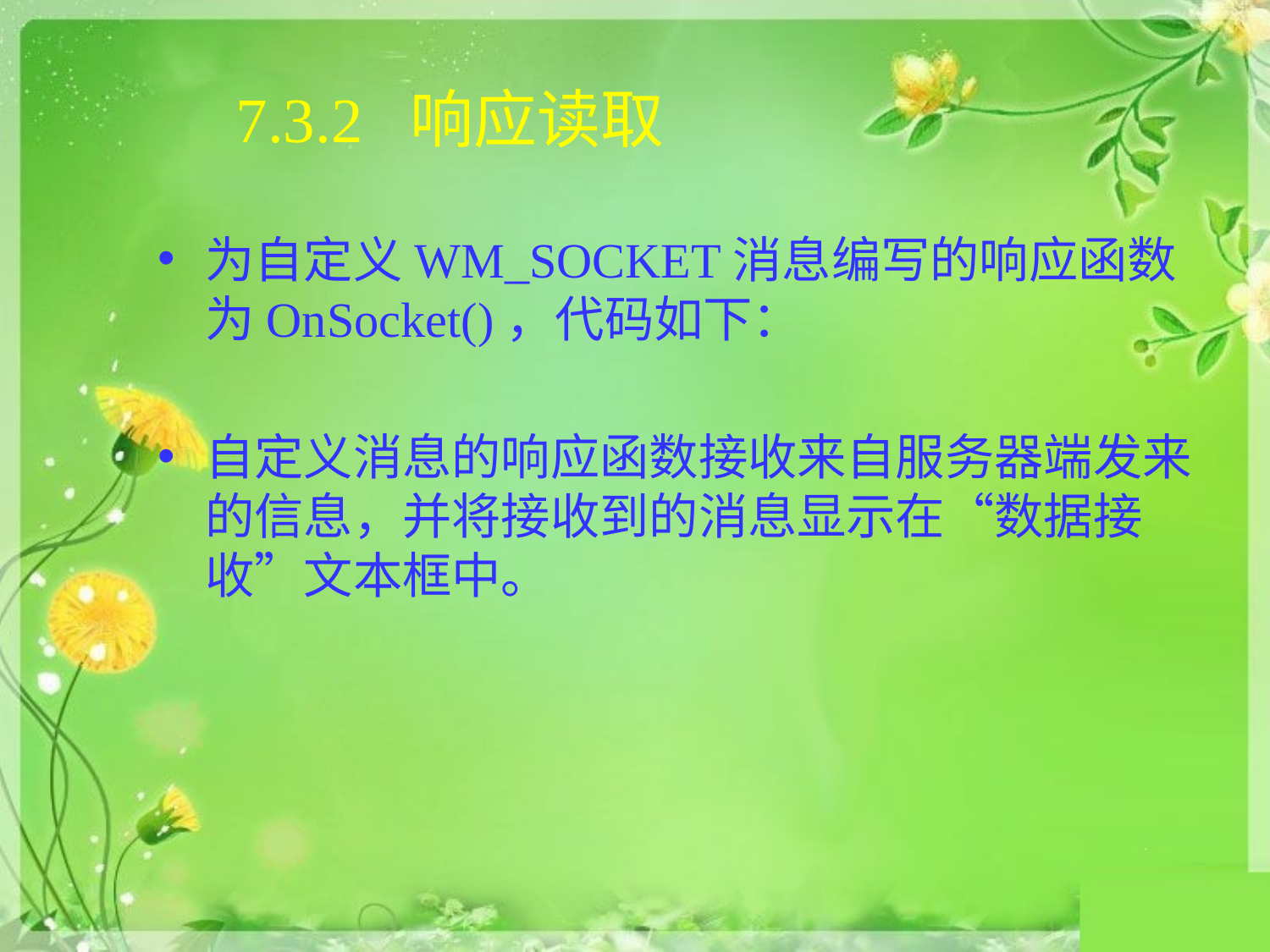

# 7.3.2  响应读取
为自定义WM_SOCKET消息编写的响应函数为OnSocket()，代码如下：

自定义消息的响应函数接收来自服务器端发来的信息，并将接收到的消息显示在“数据接收”文本框中。